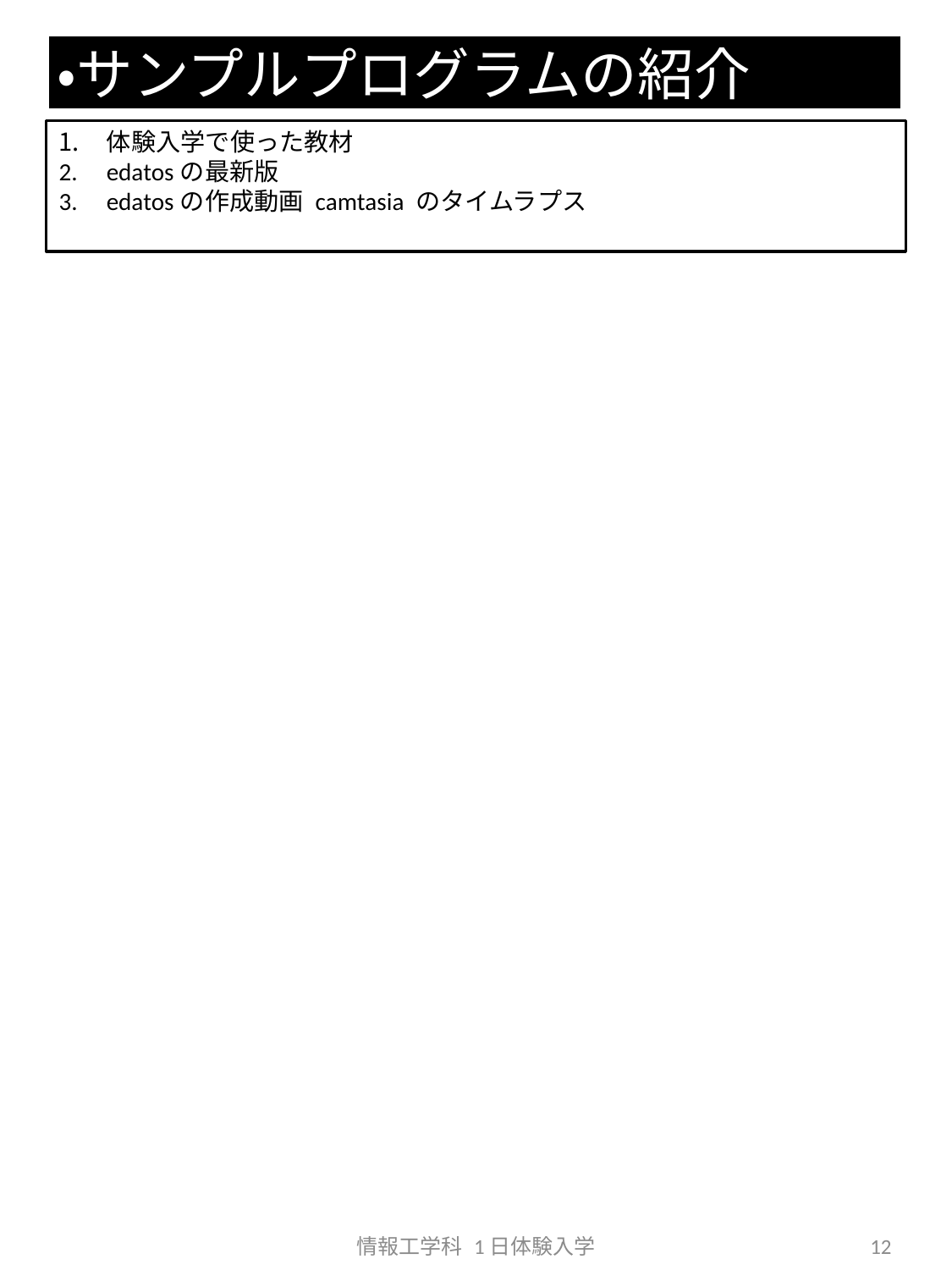

・サンプルプログラムの紹介
体験入学で使った教材
edatosの最新版
edatosの作成動画 camtasia のタイムラプス

情報工学科 1日体験入学
12